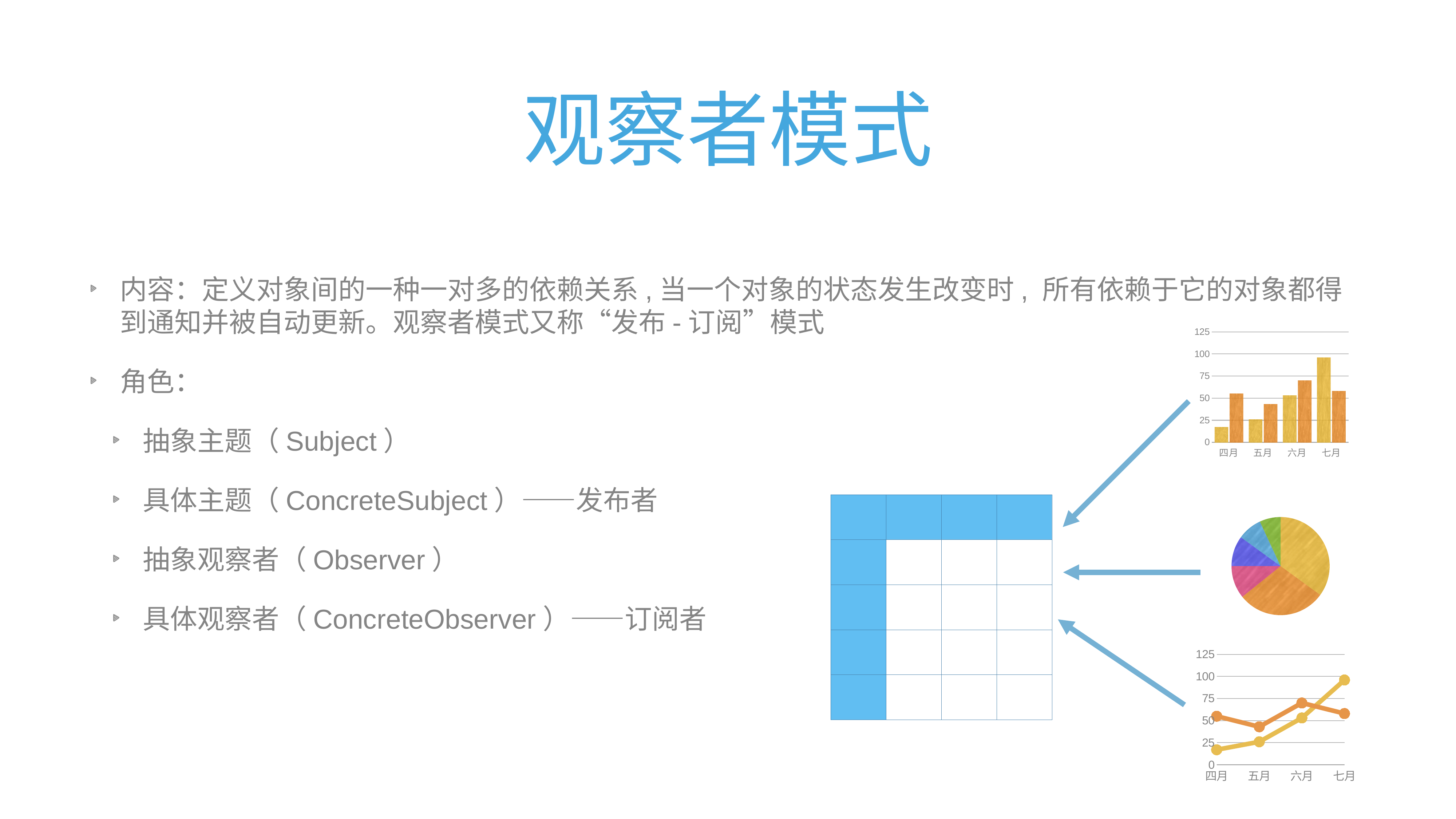

# 观察者模式
内容：定义对象间的一种一对多的依赖关系,当一个对象的状态发生改变时, 所有依赖于它的对象都得到通知并被自动更新。观察者模式又称“发布-订阅”模式
角色：
抽象主题（Subject）
具体主题（ConcreteSubject）——发布者
抽象观察者（Observer）
具体观察者（ConcreteObserver）——订阅者

### Chart

| Category | 区域 1 | 区域 2 |
|---|---|---|
| 四月 | 17.0 | 55.0 |
| 五月 | 26.0 | 43.0 |
| 六月 | 53.0 | 70.0 |
| 七月 | 96.0 | 58.0 |
|  |  |  |  |
| --- | --- | --- | --- |
|  |  |  |  |
|  |  |  |  |
|  |  |  |  |
|  |  |  |  |

### Chart

| Category | 区域 1 |
|---|---|
| 四月 | 91.0 |
| 五月 | 76.0 |
| 六月 | 28.0 |
| 七月 | 26.0 |
| 八月 | 21.0 |
| 九月 | 18.0 |

### Chart

| Category | 区域 1 | 区域 2 |
|---|---|---|
| 四月 | 17.0 | 55.0 |
| 五月 | 26.0 | 43.0 |
| 六月 | 53.0 | 70.0 |
| 七月 | 96.0 | 58.0 |